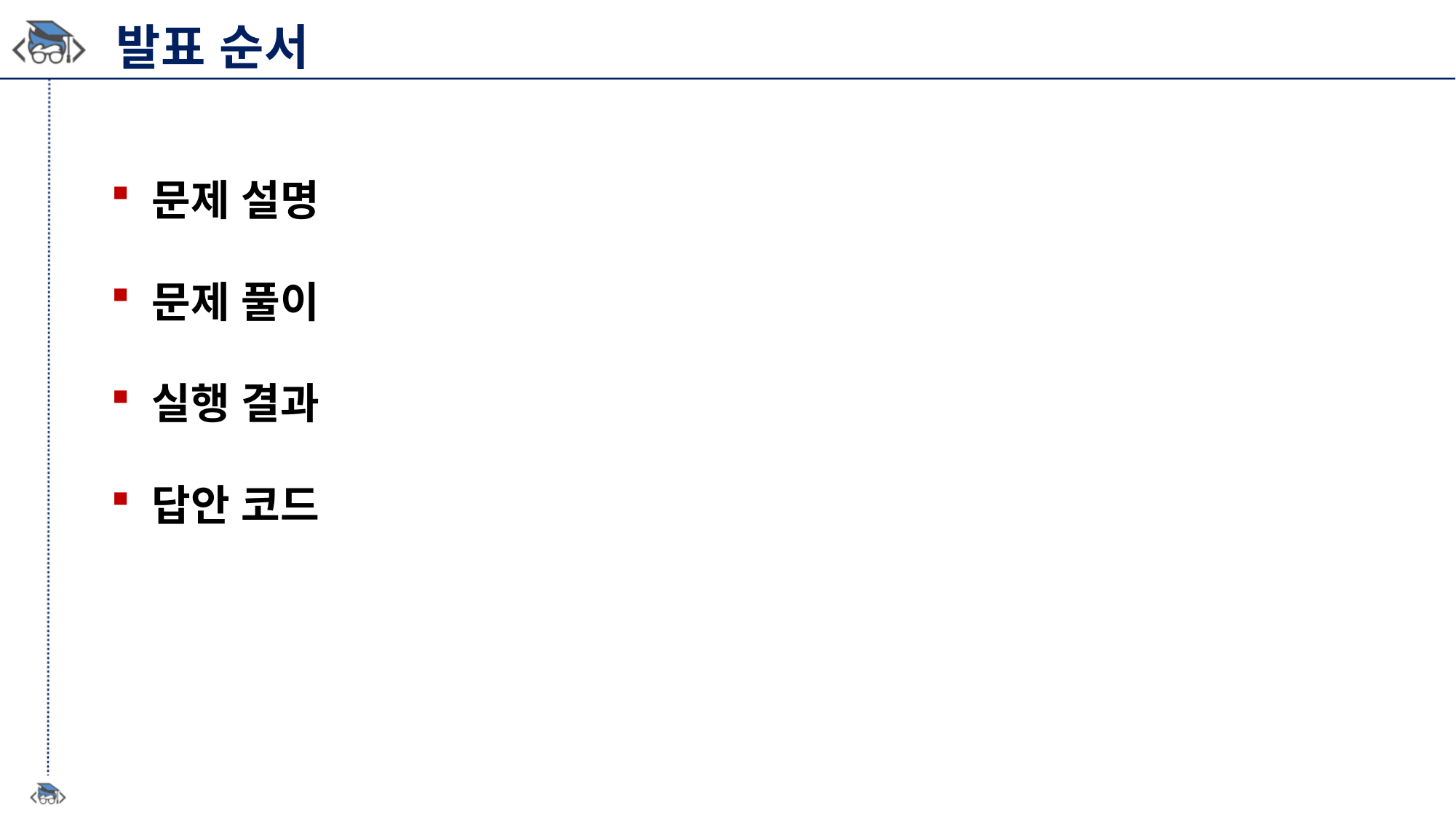

발표 순서
문제 설명
문제 풀이
실행 결과
답안 코드